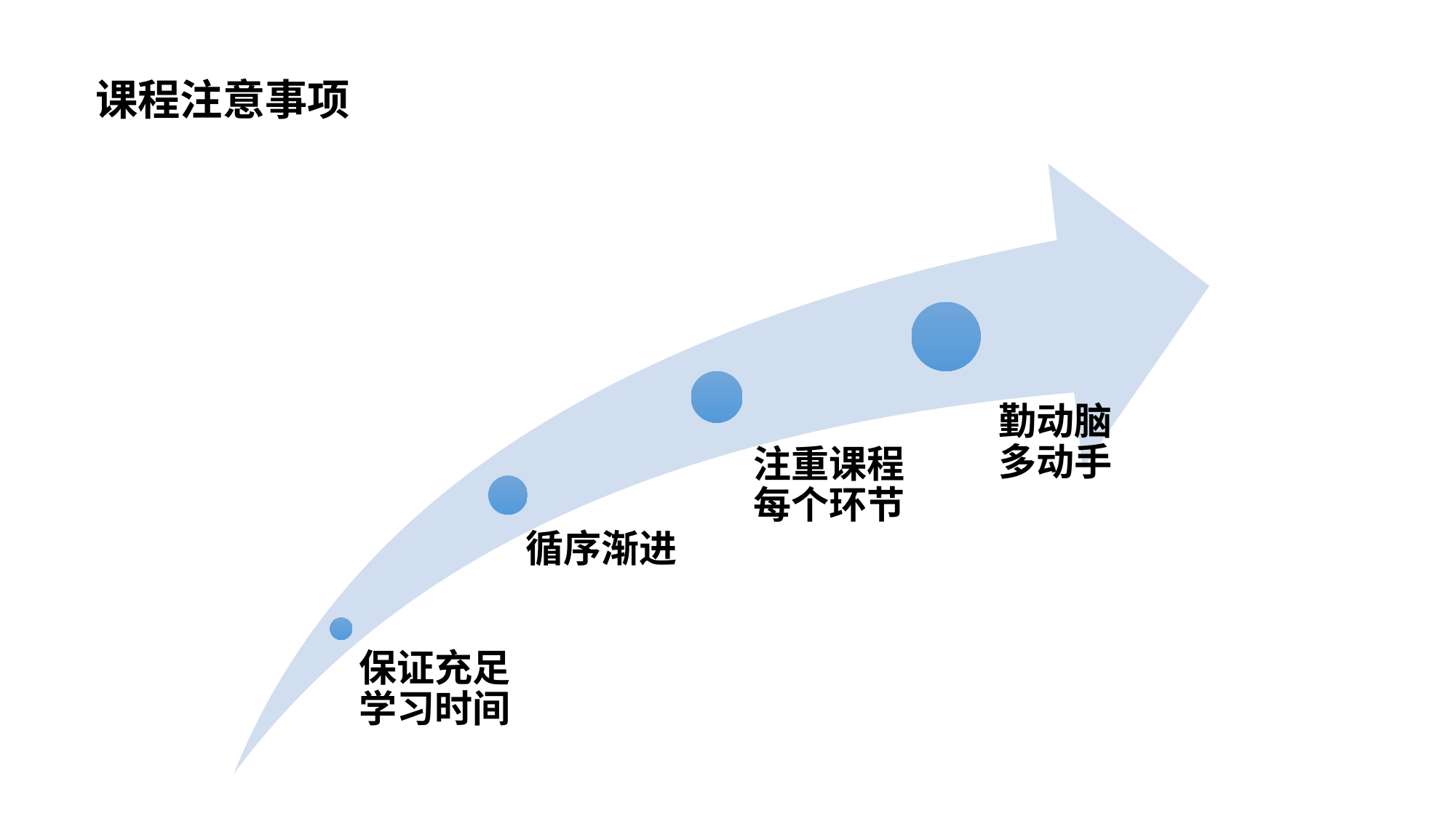

课程注意事项
保证充足学习时间
循序渐进
注重课程每个环节
勤动脑   多动手